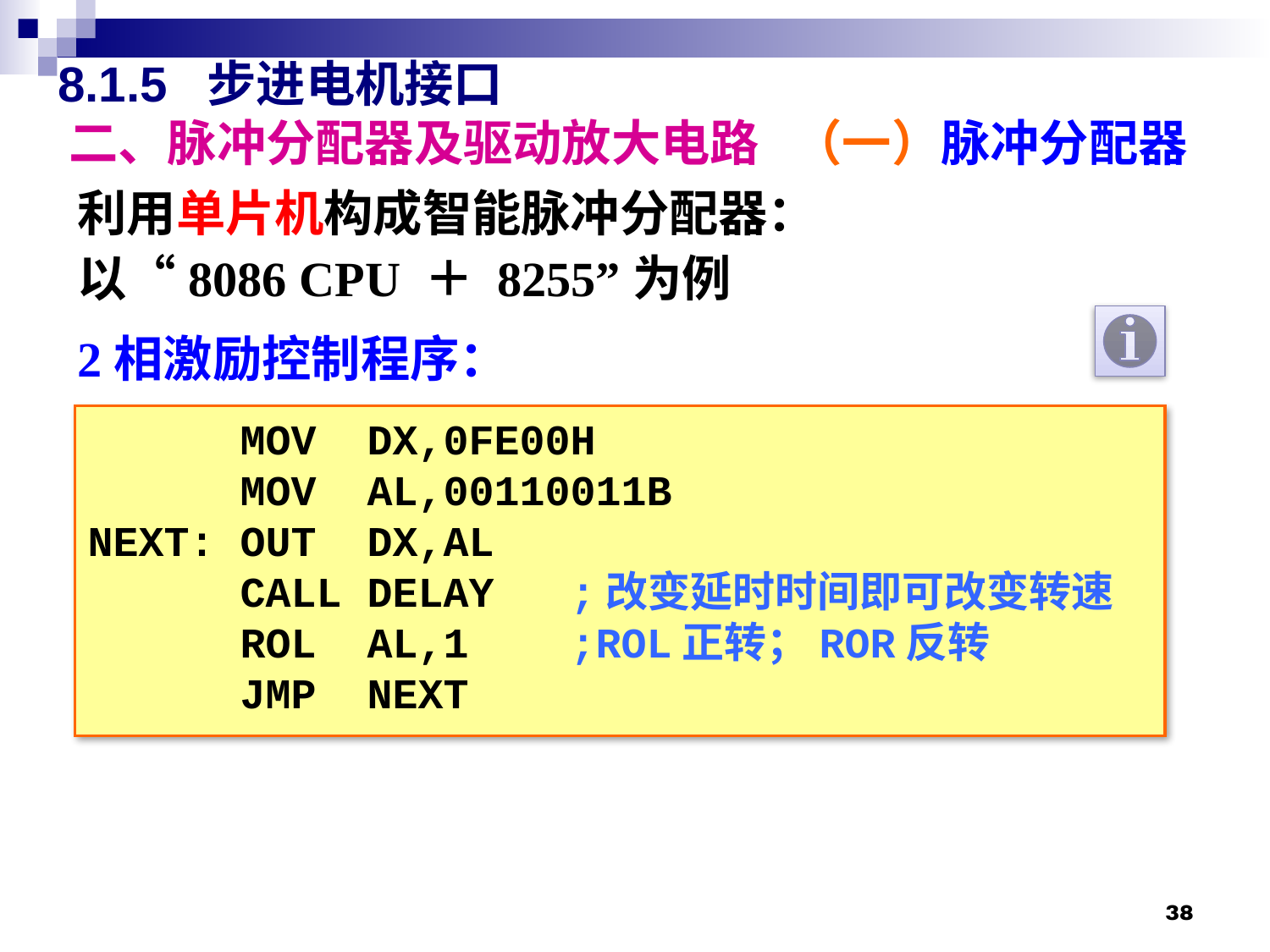

# 8.1.5  步进电机接口 二、脉冲分配器及驱动放大电路   （一）脉冲分配器
利用单片机构成智能脉冲分配器：
以“8086 CPU ＋ 8255”为例
2相激励控制程序：

      MOV  DX,0FE00H
      MOV  AL,00110011B
NEXT: OUT  DX,AL
      CALL DELAY   ;改变延时时间即可改变转速
      ROL  AL,1    ;ROL正转；ROR反转
      JMP  NEXT
38